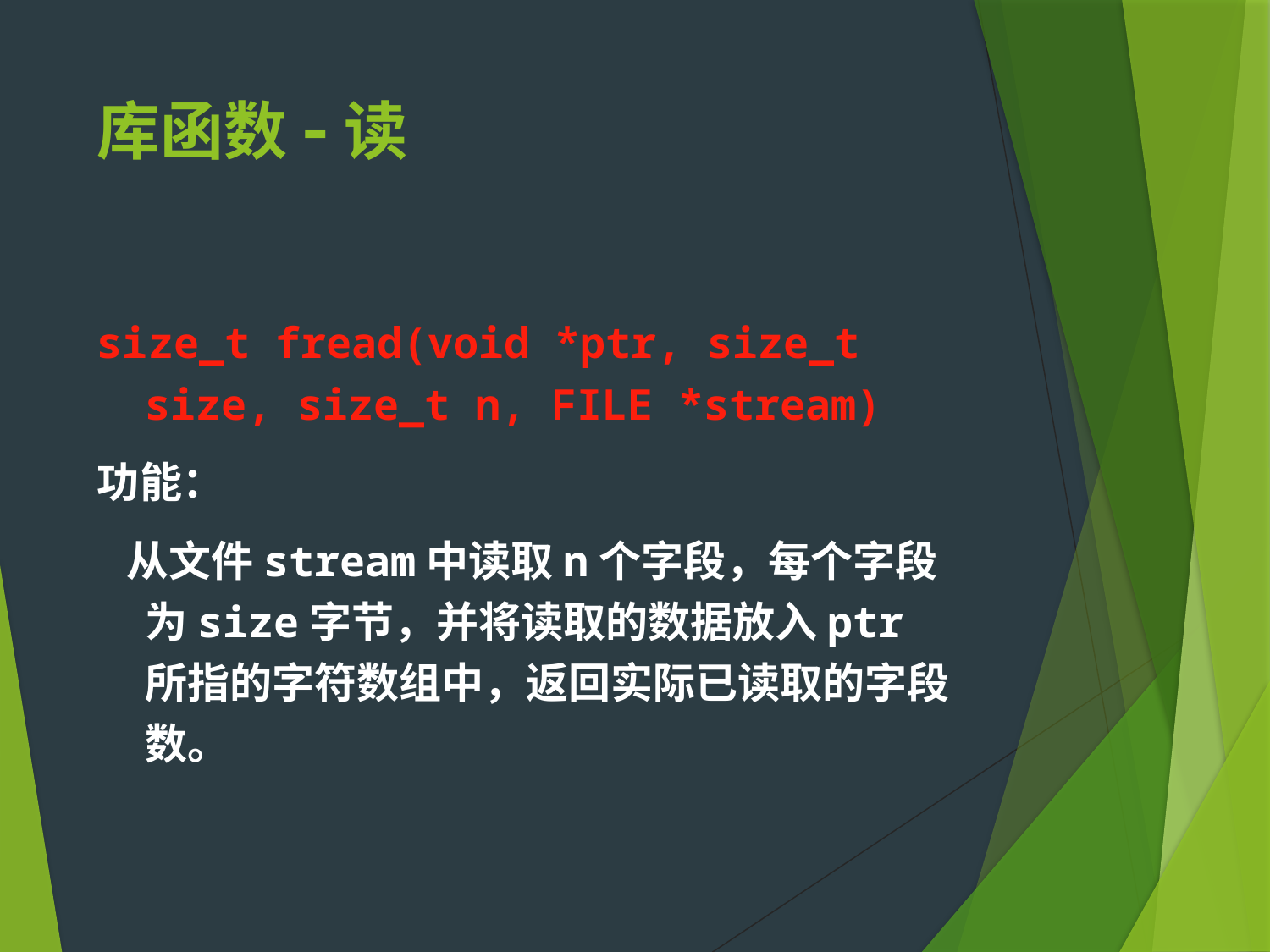

# 库函数-读
size_t fread(void *ptr, size_t size, size_t n, FILE *stream)
功能：
  从文件stream中读取n个字段，每个字段为size字节，并将读取的数据放入ptr所指的字符数组中，返回实际已读取的字段数。